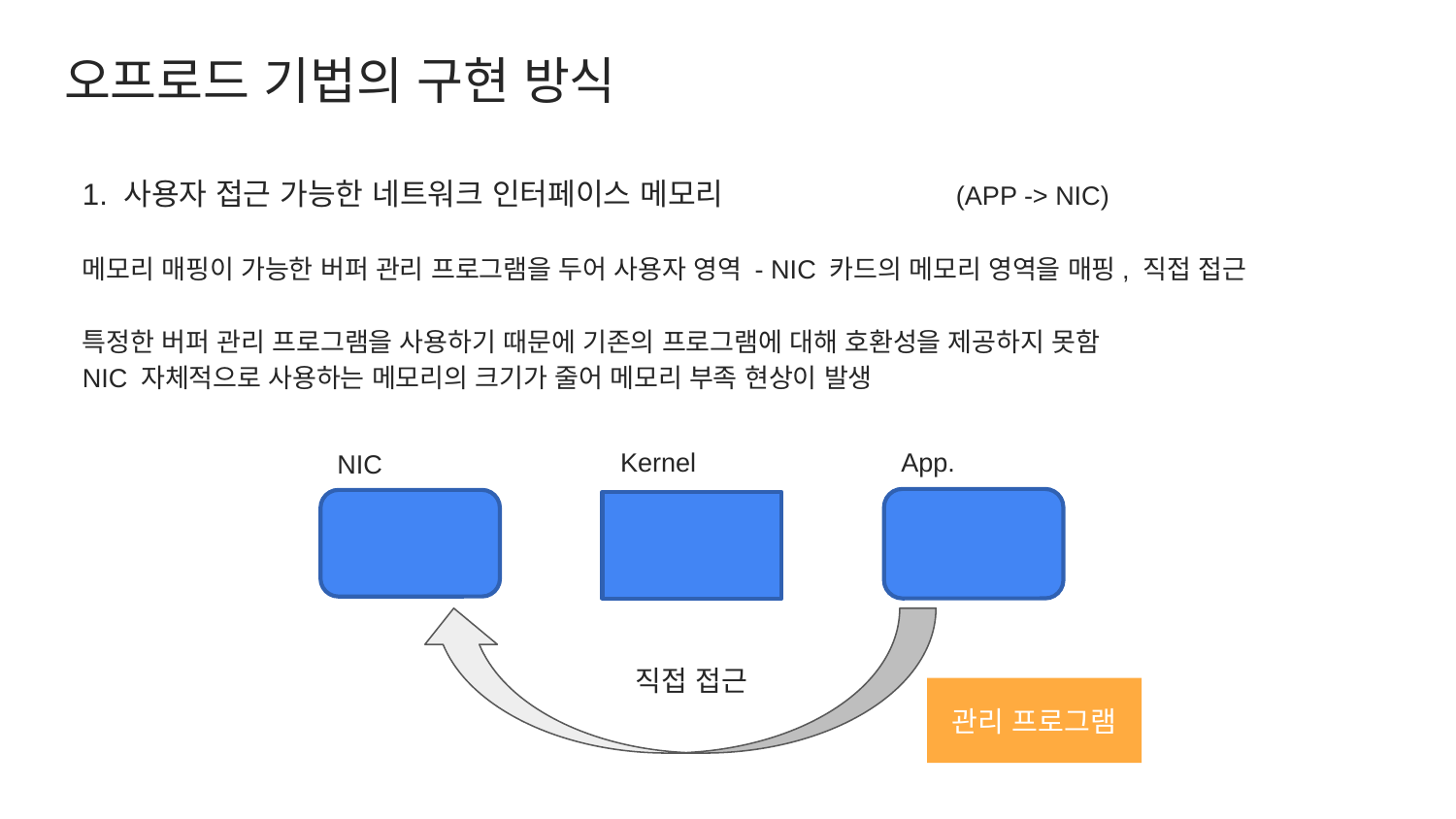

# 오프로드 기법의 구현 방식
1. 사용자 접근 가능한 네트워크 인터페이스 메모리		(APP -> NIC)

메모리 매핑이 가능한 버퍼 관리 프로그램을 두어 사용자 영역 - NIC 카드의 메모리 영역을 매핑, 직접 접근

특정한 버퍼 관리 프로그램을 사용하기 때문에 기존의 프로그램에 대해 호환성을 제공하지 못함
NIC 자체적으로 사용하는 메모리의 크기가 줄어 메모리 부족 현상이 발생

App.

Kernel

NIC

직접 접근
관리 프로그램